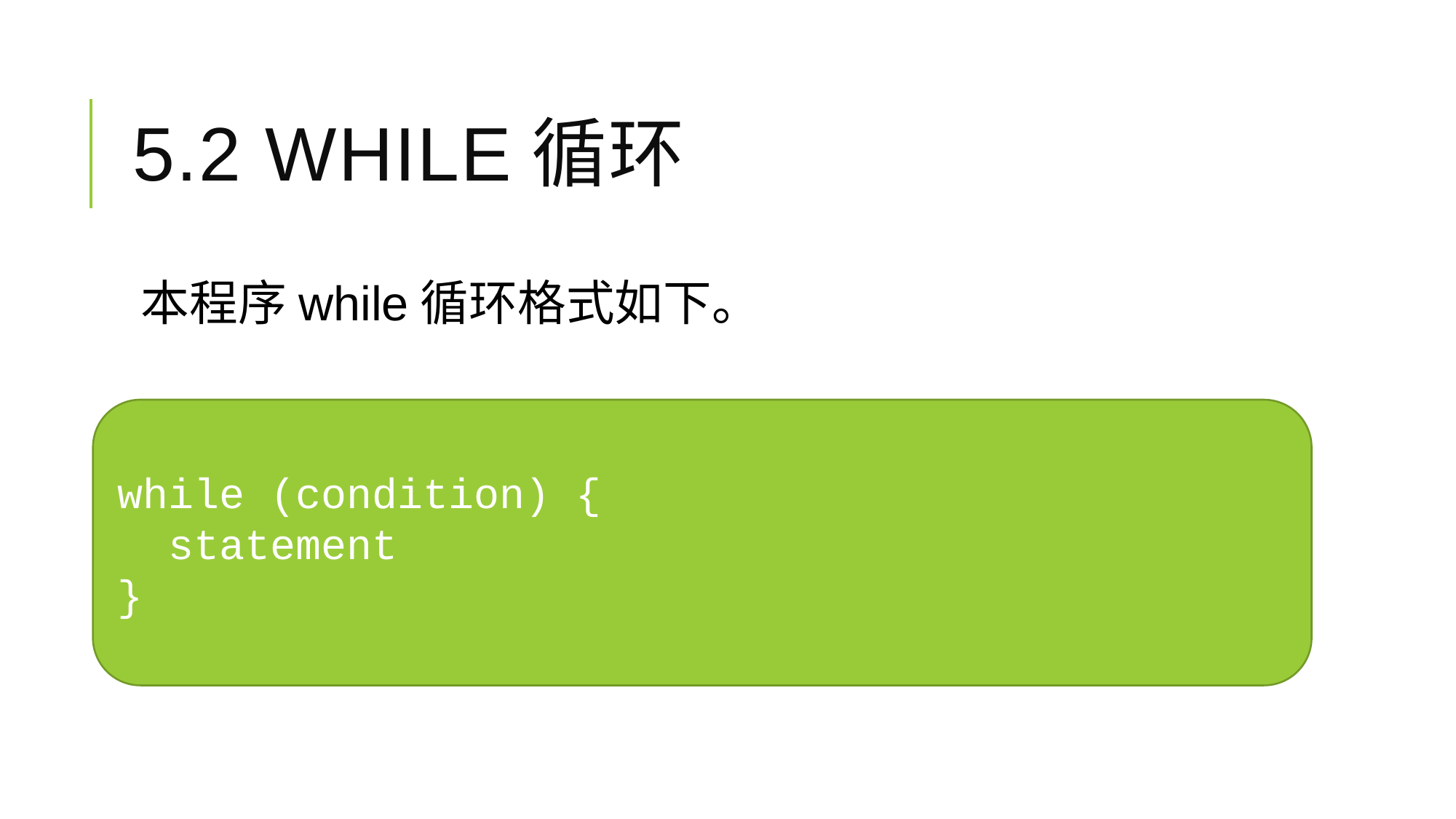

# 5.2 while循环
本程序while循环格式如下。

while (condition) {
  statement
}